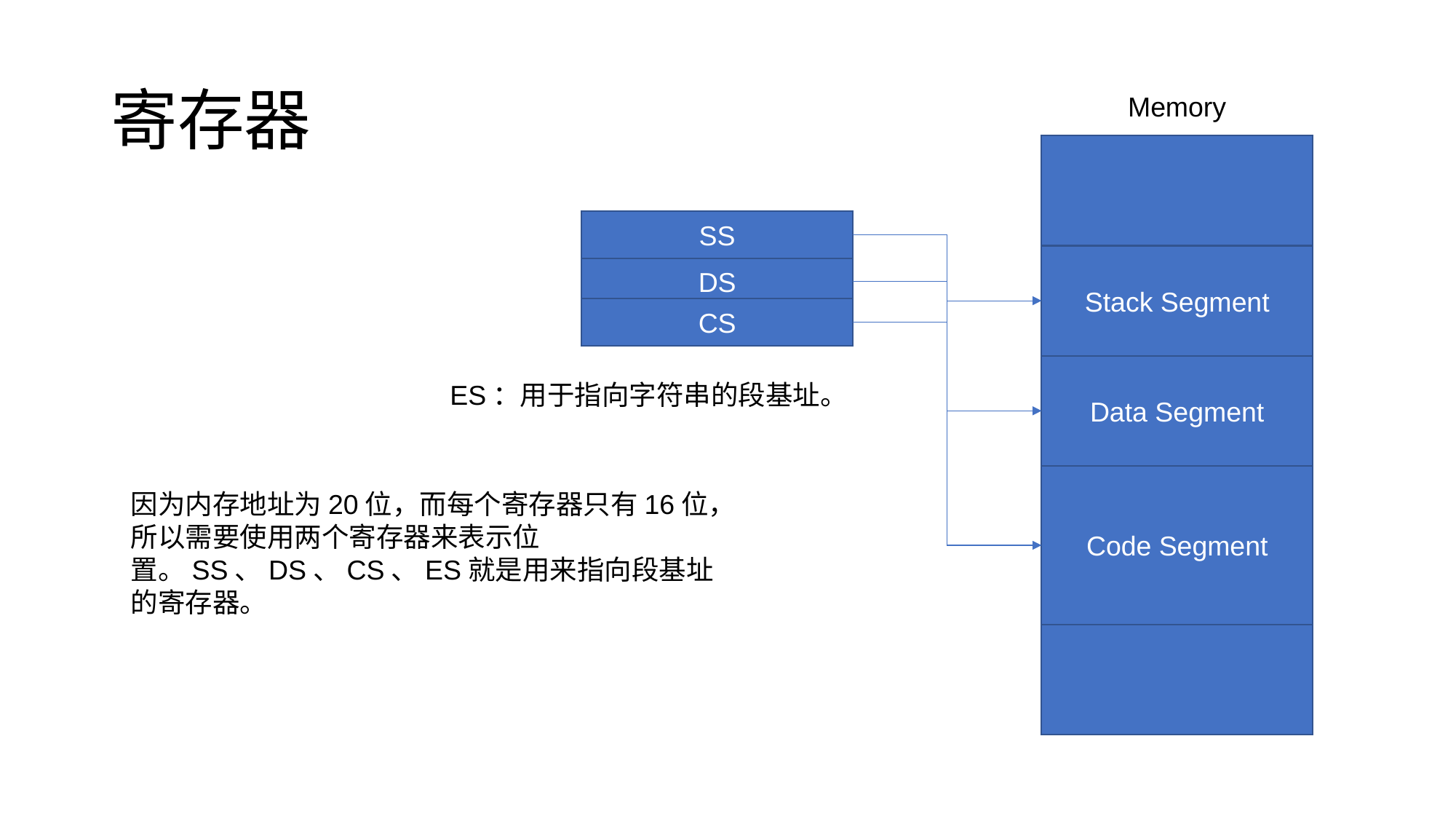

# 寄存器
Memory

SS
Stack Segment
DS
CS
Data Segment
Code Segment

ES：用于指向字符串的段基址。
因为内存地址为20位，而每个寄存器只有16位，所以需要使用两个寄存器来表示位置。SS、DS、CS、ES就是用来指向段基址的寄存器。